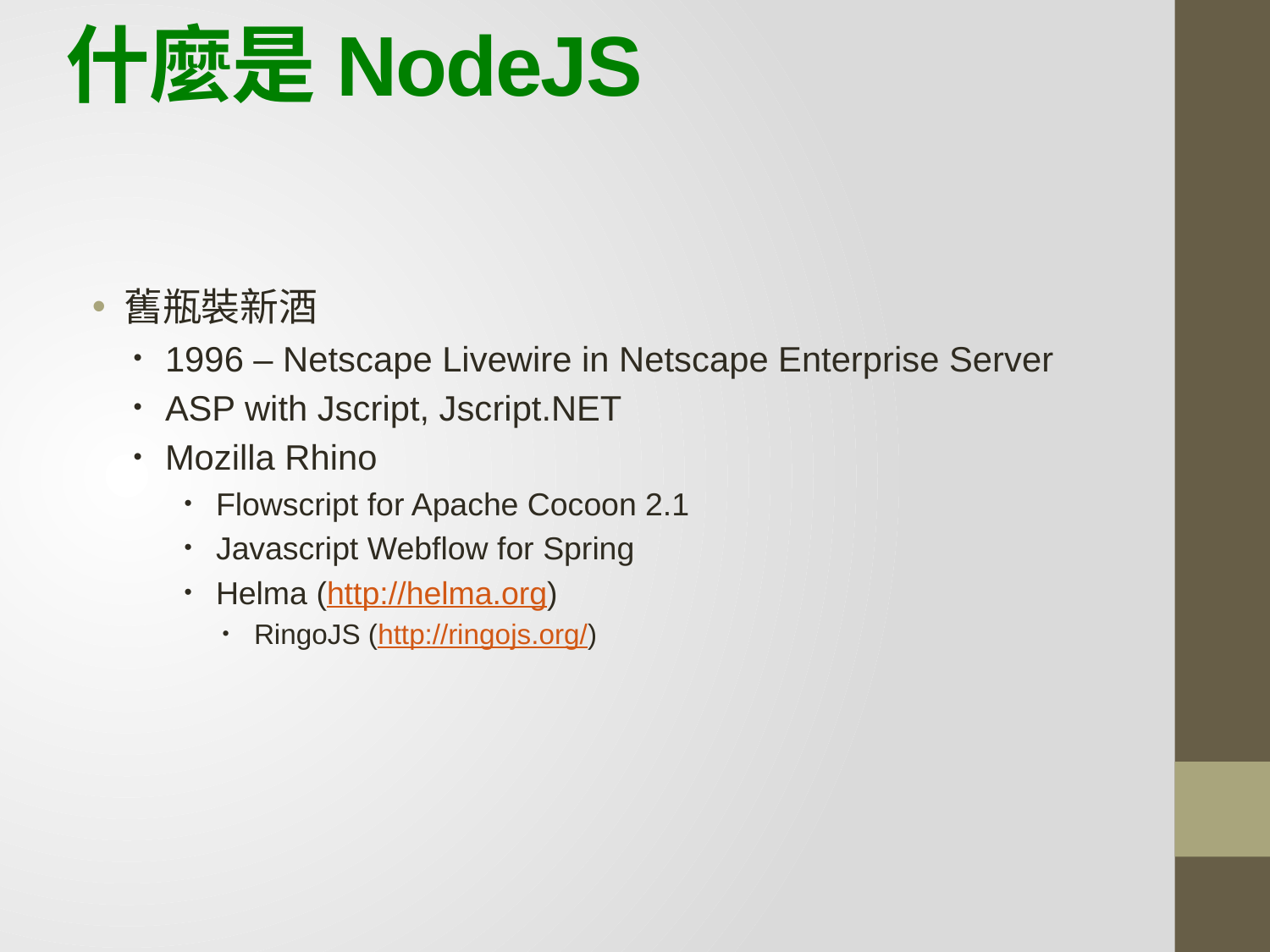

# 什麼是NodeJS

舊瓶裝新酒
1996 – Netscape Livewire in Netscape Enterprise Server
ASP with Jscript, Jscript.NET
Mozilla Rhino
Flowscript for Apache Cocoon 2.1
Javascript Webflow for Spring
Helma (http://helma.org)
RingoJS (http://ringojs.org/)